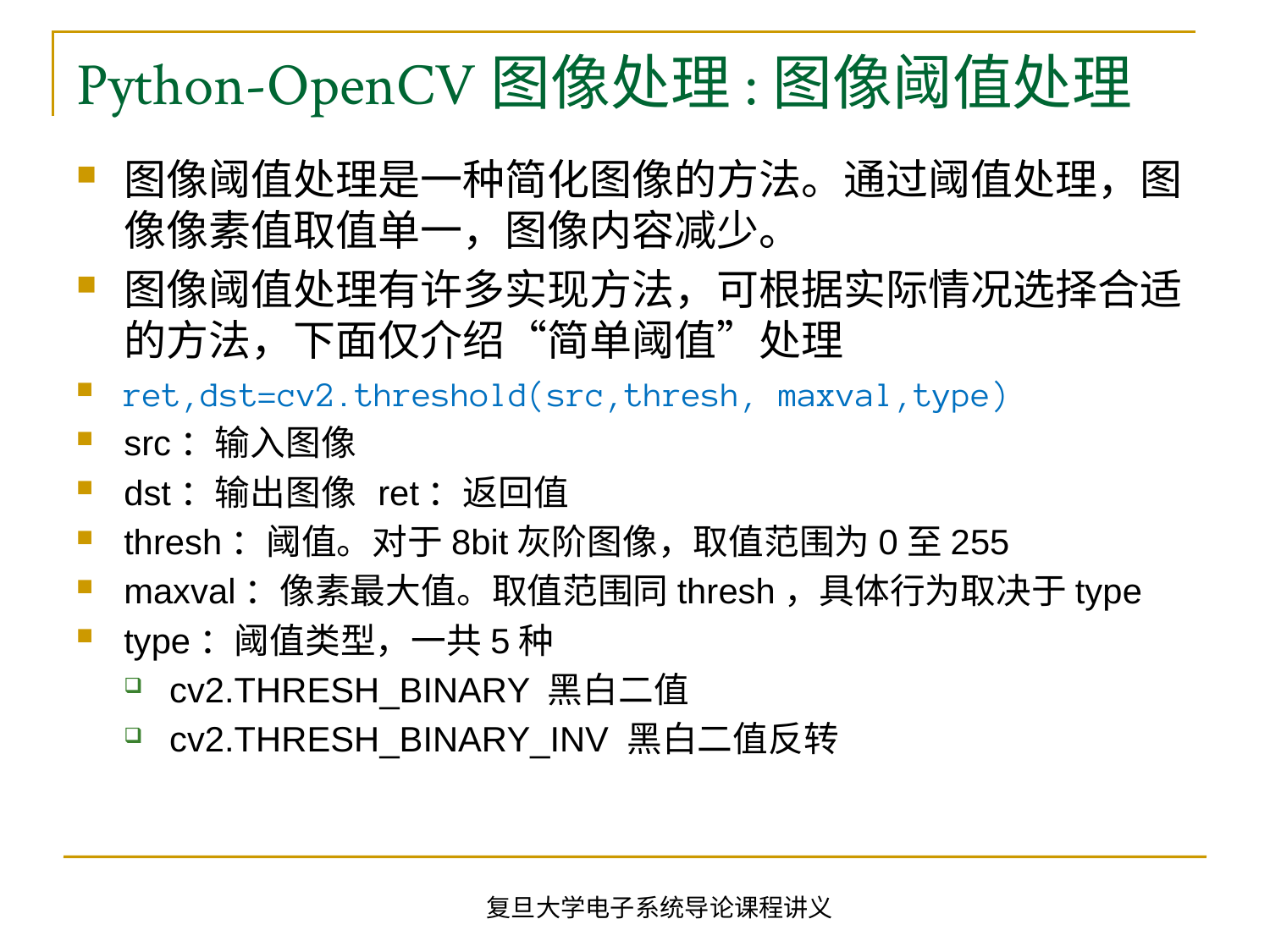

# Python-OpenCV图像处理:图像阈值处理
图像阈值处理是一种简化图像的方法。通过阈值处理，图像像素值取值单一，图像内容减少。
图像阈值处理有许多实现方法，可根据实际情况选择合适的方法，下面仅介绍“简单阈值”处理
ret,dst=cv2.threshold(src,thresh, maxval,type)
src：输入图像
dst：输出图像	ret：返回值
thresh：阈值。对于8bit灰阶图像，取值范围为0至255
maxval：像素最大值。取值范围同thresh，具体行为取决于type
type：阈值类型，一共5种
cv2.THRESH_BINARY 黑白二值
cv2.THRESH_BINARY_INV 黑白二值反转